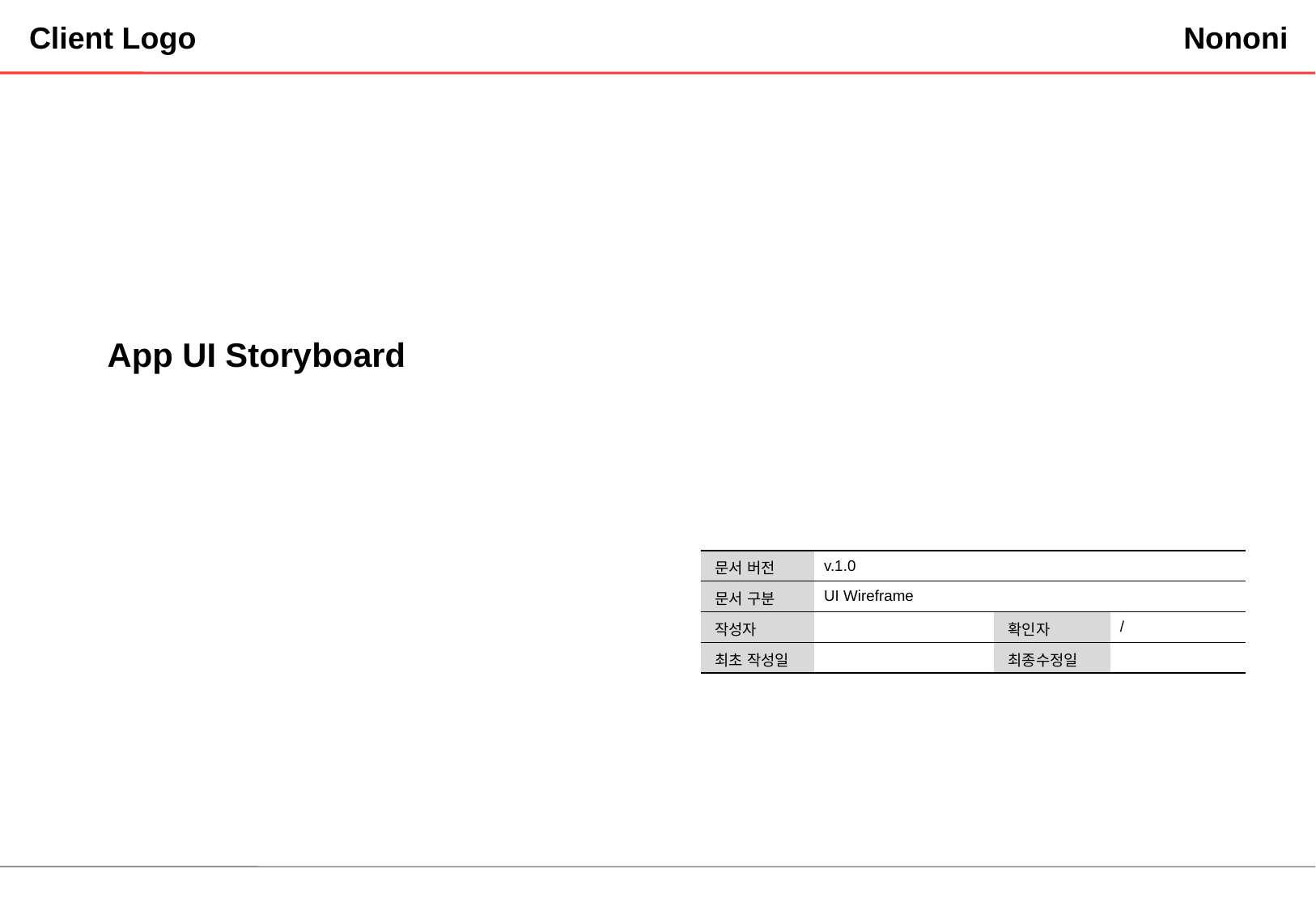

App UI Storyboard
| 문서 버전 | v.1.0 |  |  |
| --- | --- | --- | --- |
| 문서 구분 | UI Wireframe |  |  |
| 작성자 |  | 확인자 | / |
| 최초 작성일 |  | 최종수정일 |  |